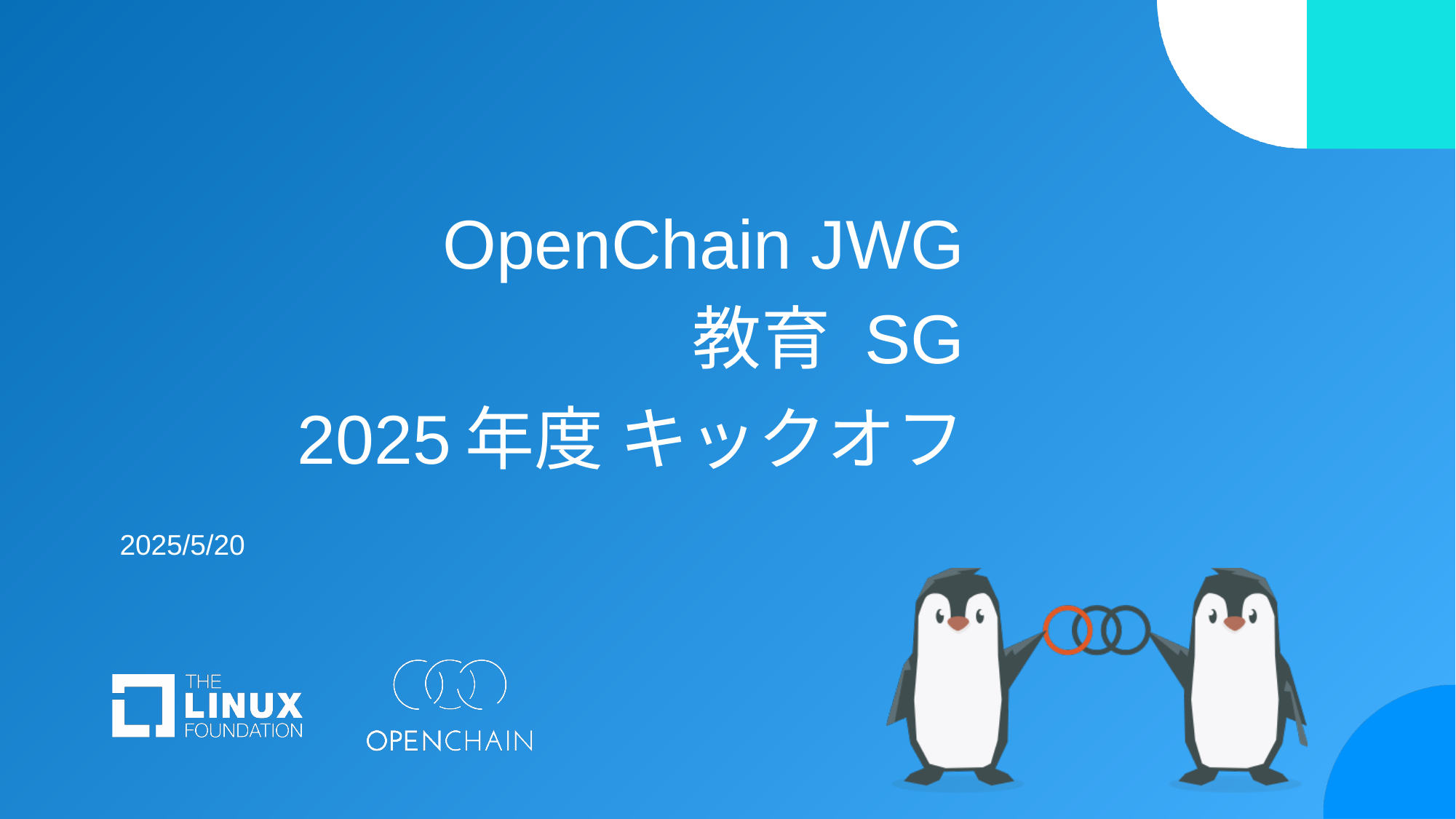

# OpenChain JWG 教育 SG 2025年度 キックオフ
2025/5/20